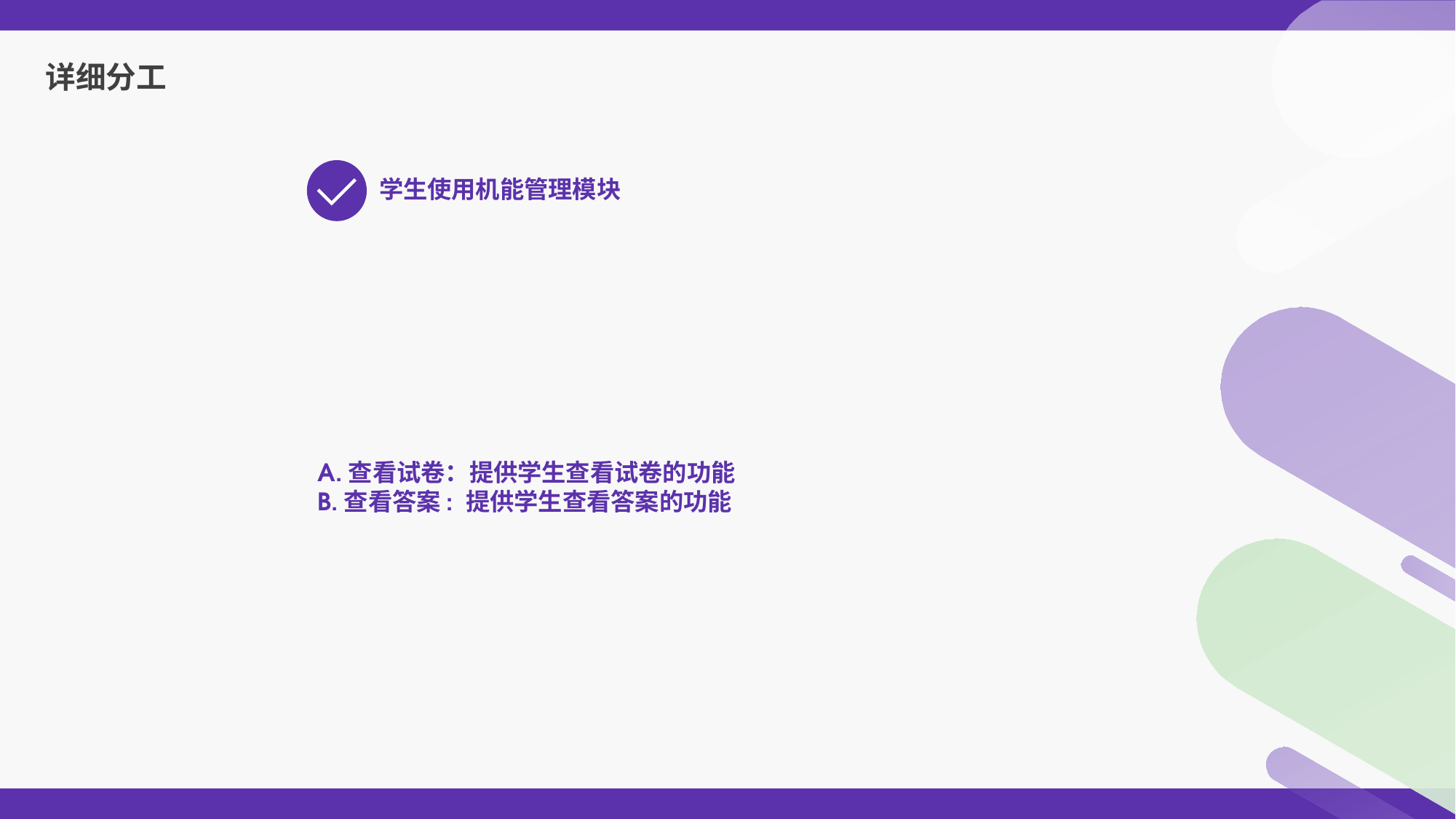

详细分工

学生使用机能管理模块

A.查看试卷：提供学生查看试卷的功能
B.查看答案: 提供学生查看答案的功能